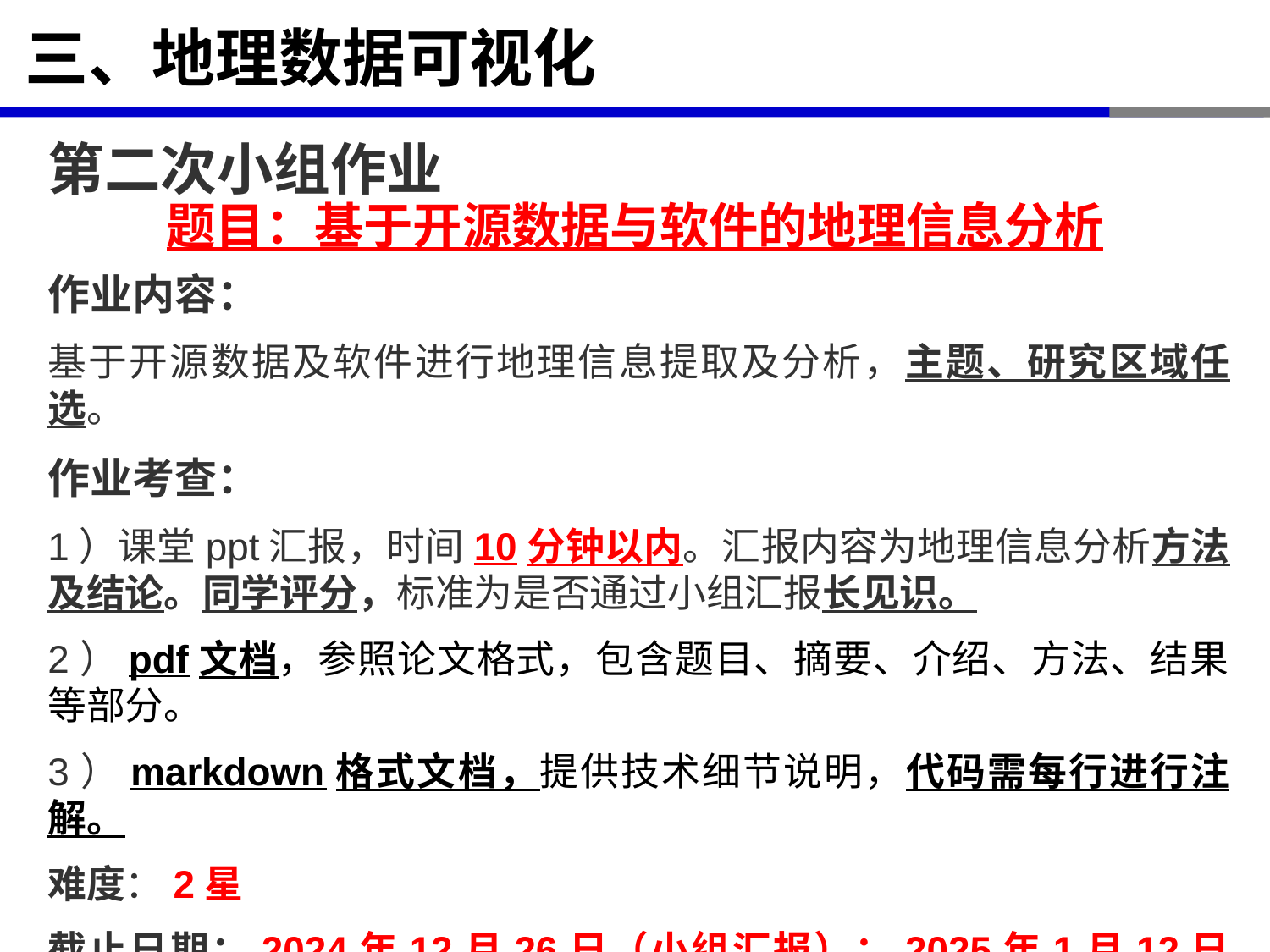

# 三、地理数据可视化
第二次小组作业
题目：基于开源数据与软件的地理信息分析
作业内容：
基于开源数据及软件进行地理信息提取及分析，主题、研究区域任选。
作业考查：
1）课堂ppt汇报，时间10分钟以内。汇报内容为地理信息分析方法及结论。同学评分，标准为是否通过小组汇报长见识。
2）pdf文档，参照论文格式，包含题目、摘要、介绍、方法、结果等部分。
3）markdown格式文档，提供技术细节说明，代码需每行进行注解。
难度：2星
截止日期：2024年12月26日（小组汇报）；2025年1月12日（文档）